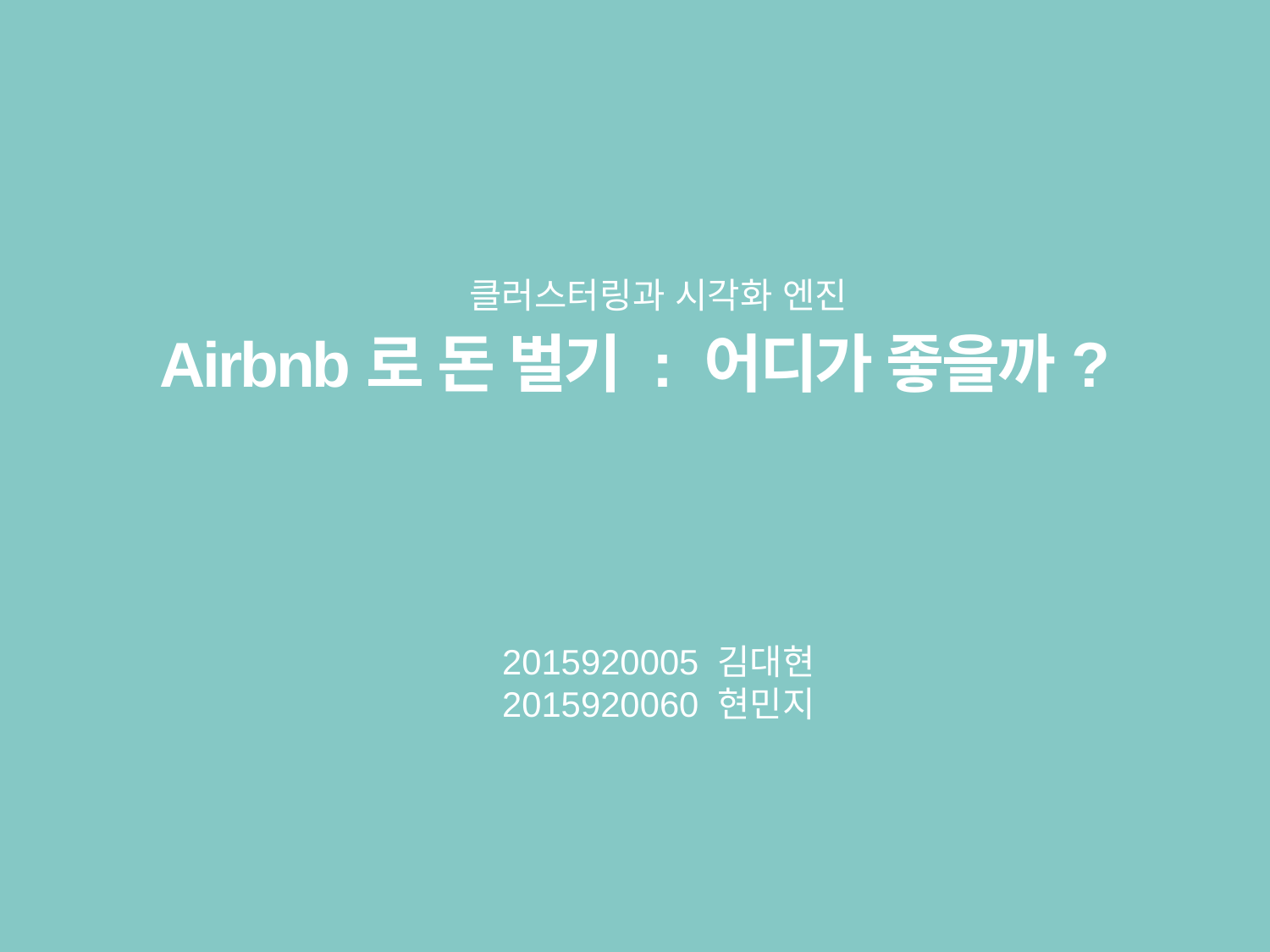

클러스터링과 시각화 엔진
Airbnb로 돈 벌기 : 어디가 좋을까?
2015920005 김대현
2015920060 현민지